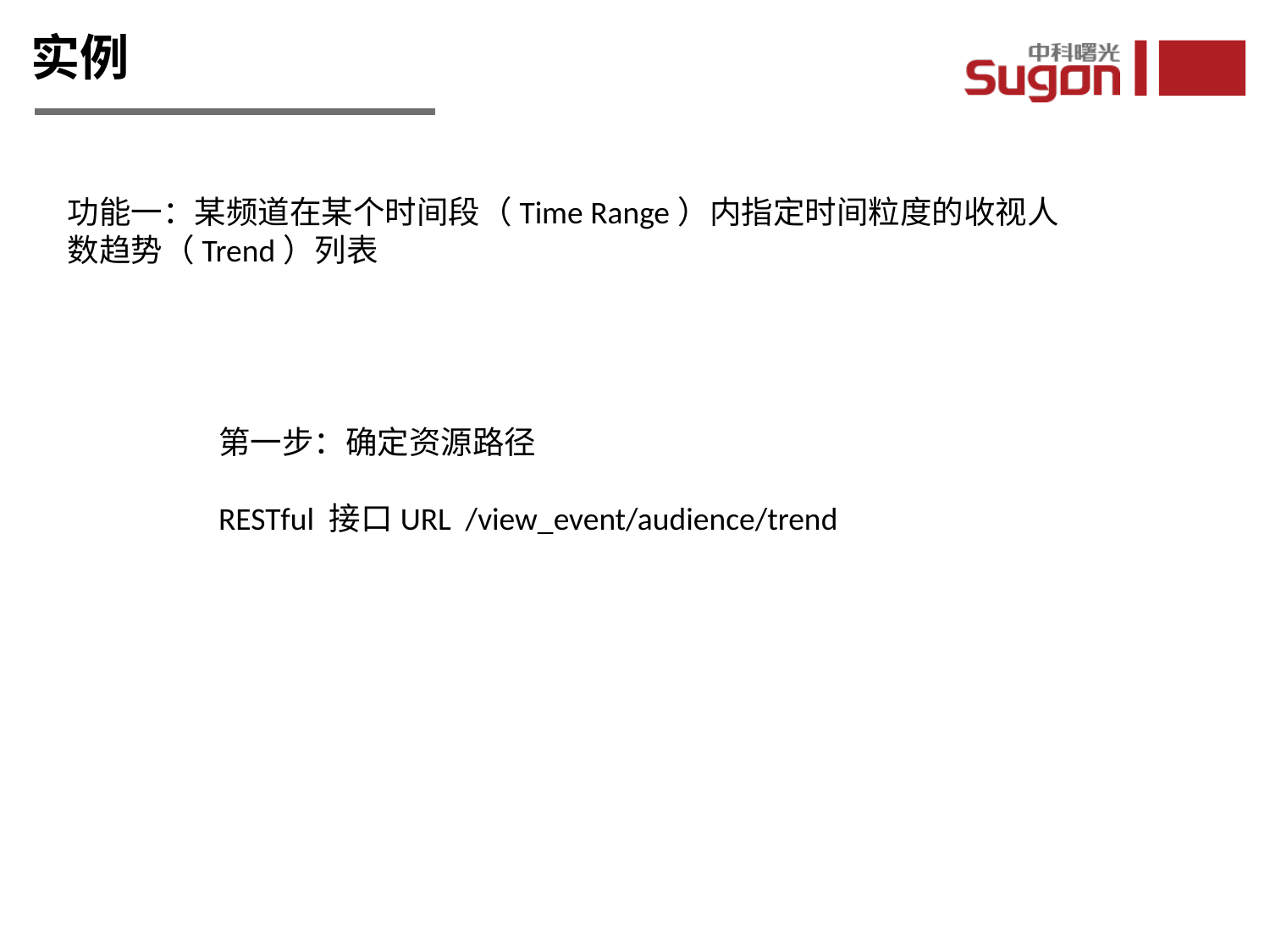

实例
功能一：某频道在某个时间段（Time Range）内指定时间粒度的收视人数趋势（Trend）列表

第一步：确定资源路径

RESTful 接口URL  /view_event/audience/trend